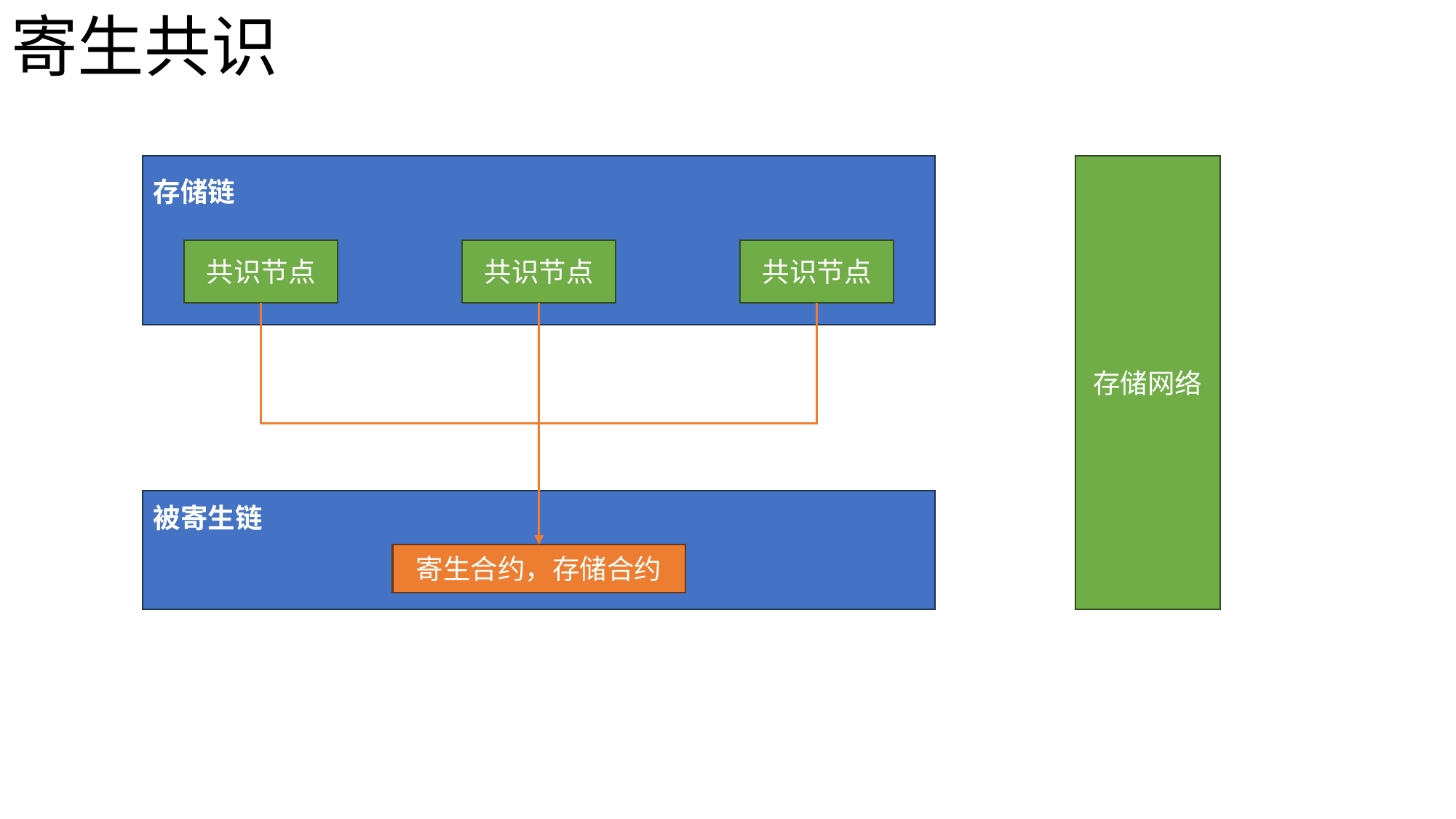

# 寄生共识
存储链

存储网络
共识节点
共识节点
共识节点
被寄生链

寄生合约，存储合约